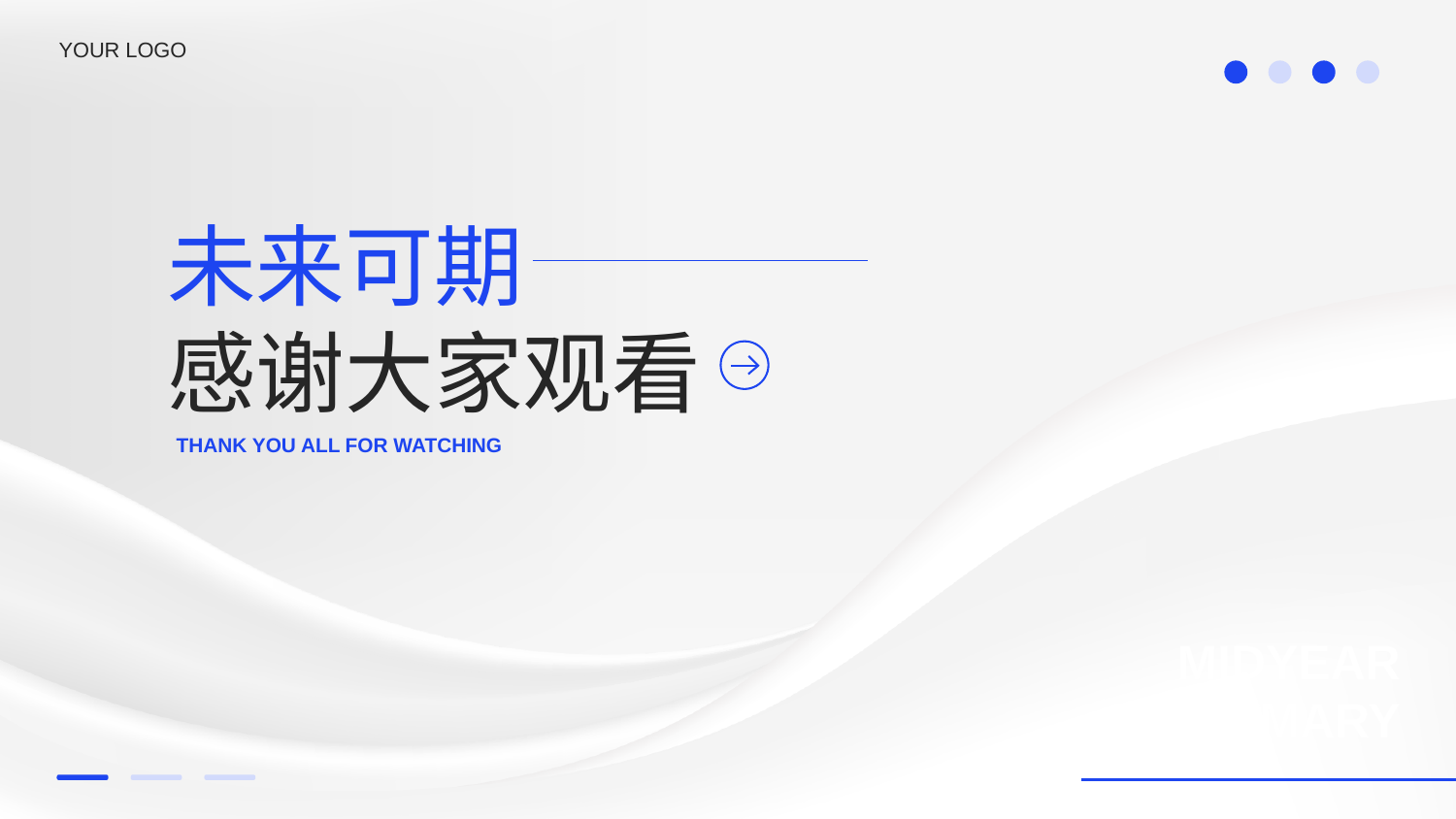

YOUR LOGO

未来可期
感谢大家观看

THANK YOU ALL FOR WATCHING
MIDYEAR SUMMARY